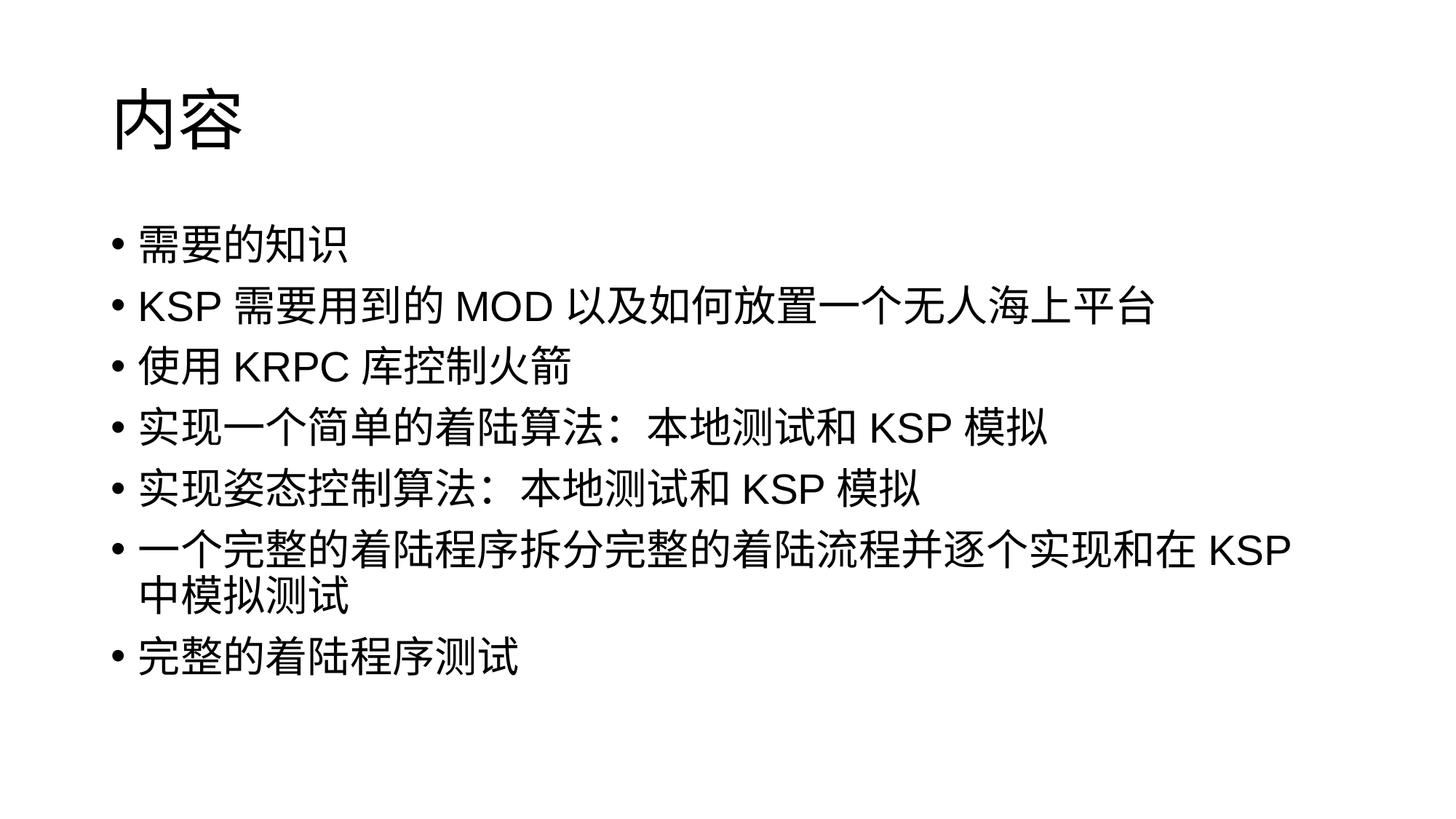

# 内容
需要的知识
KSP需要用到的MOD以及如何放置一个无人海上平台
使用KRPC库控制火箭
实现一个简单的着陆算法：本地测试和KSP模拟
实现姿态控制算法：本地测试和KSP模拟
一个完整的着陆程序拆分完整的着陆流程并逐个实现和在KSP中模拟测试
完整的着陆程序测试